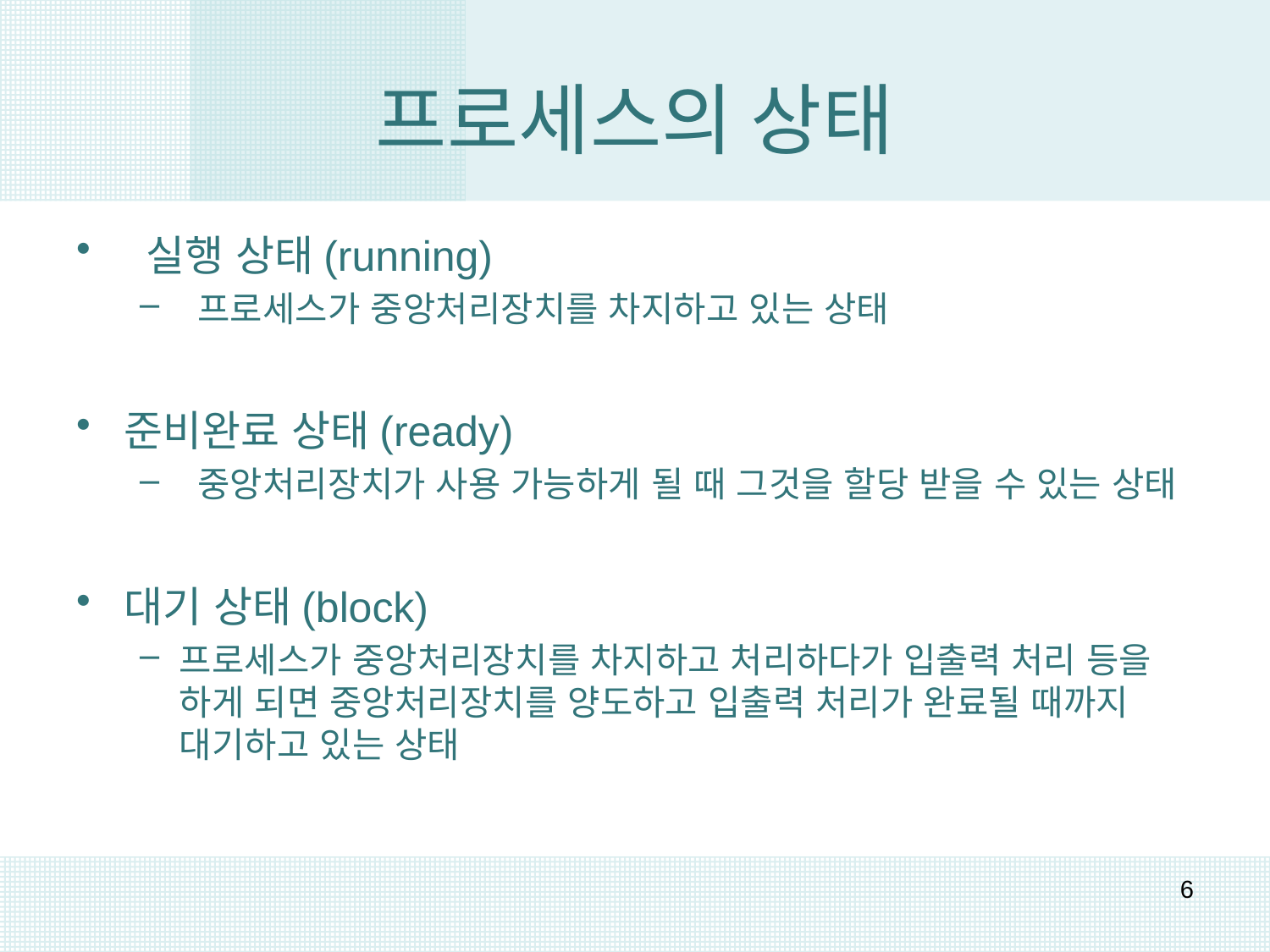

# 프로세스의 상태
 실행 상태(running)
 프로세스가 중앙처리장치를 차지하고 있는 상태

준비완료 상태(ready)
 중앙처리장치가 사용 가능하게 될 때 그것을 할당 받을 수 있는 상태

대기 상태(block)
프로세스가 중앙처리장치를 차지하고 처리하다가 입출력 처리 등을 하게 되면 중앙처리장치를 양도하고 입출력 처리가 완료될 때까지 대기하고 있는 상태

6